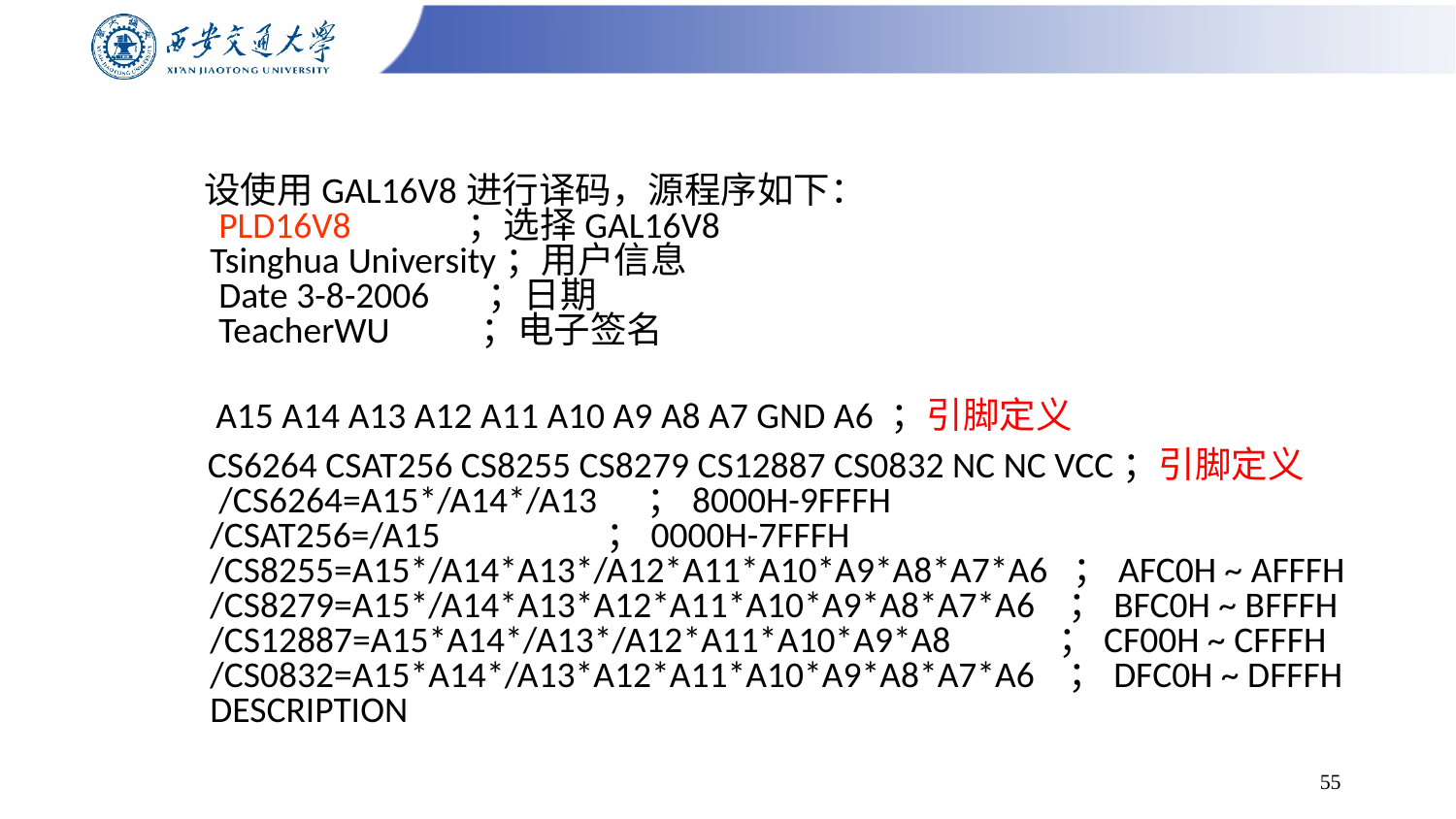

设使用GAL16V8进行译码，源程序如下：
          PLD16V8             ；选择GAL16V8
          Tsinghua University；用户信息
          Date 3-8-2006      ；日期
          TeacherWU          ；电子签名
              A15 A14 A13 A12 A11 A10 A9 A8 A7 GND A6 ；引脚定义
             CS6264 CSAT256 CS8255 CS8279 CS12887 CS0832 NC NC VCC；引脚定义
          /CS6264=A15*/A14*/A13     ；8000H-9FFFH
          /CSAT256=/A15                   ；0000H-7FFFH
          /CS8255=A15*/A14*A13*/A12*A11*A10*A9*A8*A7*A6  ；AFC0H ~ AFFFH
          /CS8279=A15*/A14*A13*A12*A11*A10*A9*A8*A7*A6   ；BFC0H ~ BFFFH
          /CS12887=A15*A14*/A13*/A12*A11*A10*A9*A8            ；CF00H ~ CFFFH
          /CS0832=A15*A14*/A13*A12*A11*A10*A9*A8*A7*A6   ；DFC0H ~ DFFFH
          DESCRIPTION
55